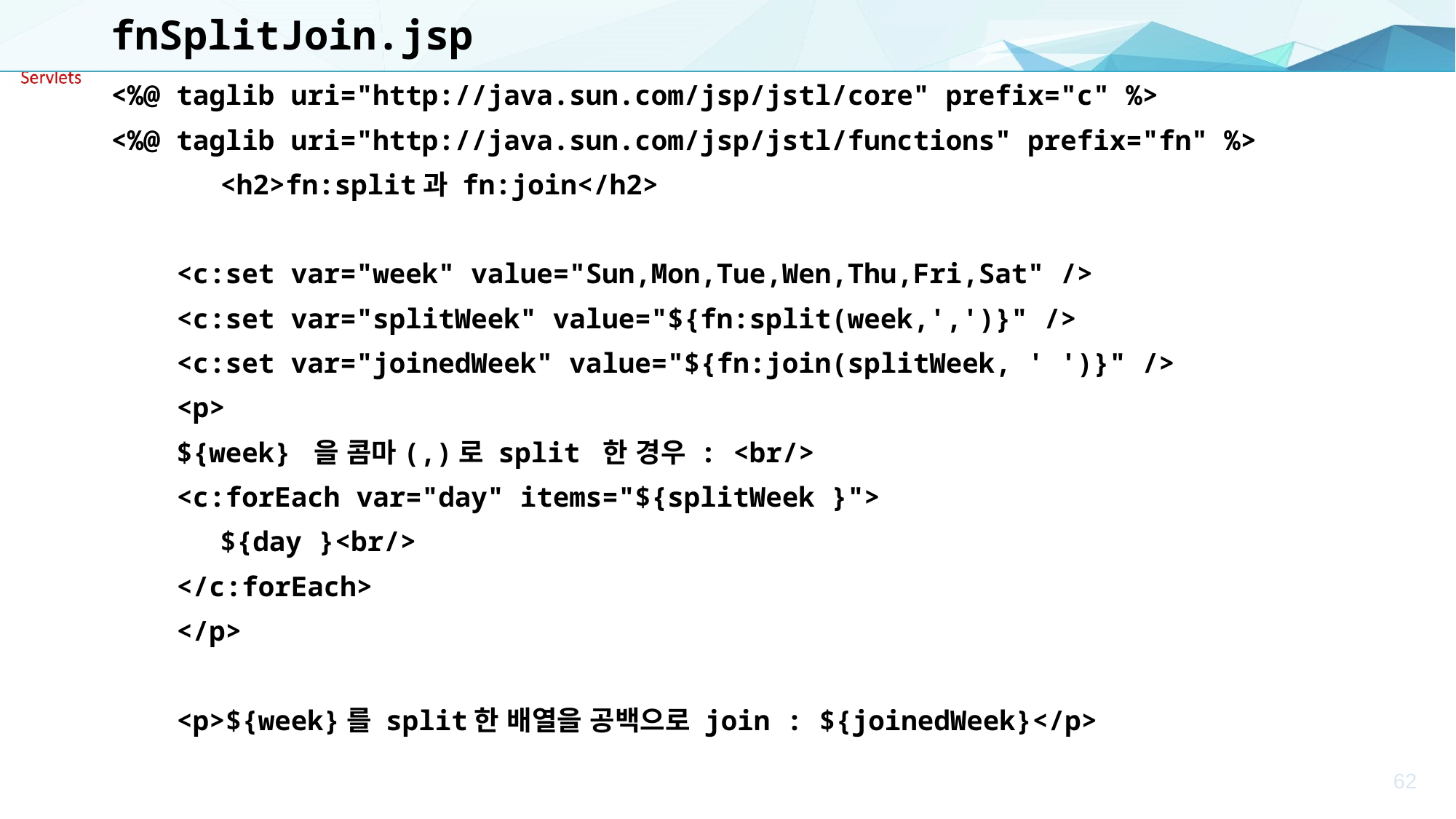

# fnSplitJoin.jsp
<%@ taglib uri="http://java.sun.com/jsp/jstl/core" prefix="c" %>
<%@ taglib uri="http://java.sun.com/jsp/jstl/functions" prefix="fn" %>
	<h2>fn:split과 fn:join</h2>

    <c:set var="week" value="Sun,Mon,Tue,Wen,Thu,Fri,Sat" />
    <c:set var="splitWeek" value="${fn:split(week,',')}" />
    <c:set var="joinedWeek" value="${fn:join(splitWeek, ' ')}" />
    <p>
    ${week} 을 콤마(,)로 split 한 경우 : <br/>
    <c:forEach var="day" items="${splitWeek }">
    	${day }<br/>
    </c:forEach>
    </p>

    <p>${week}를 split한 배열을 공백으로 join : ${joinedWeek}</p>
62